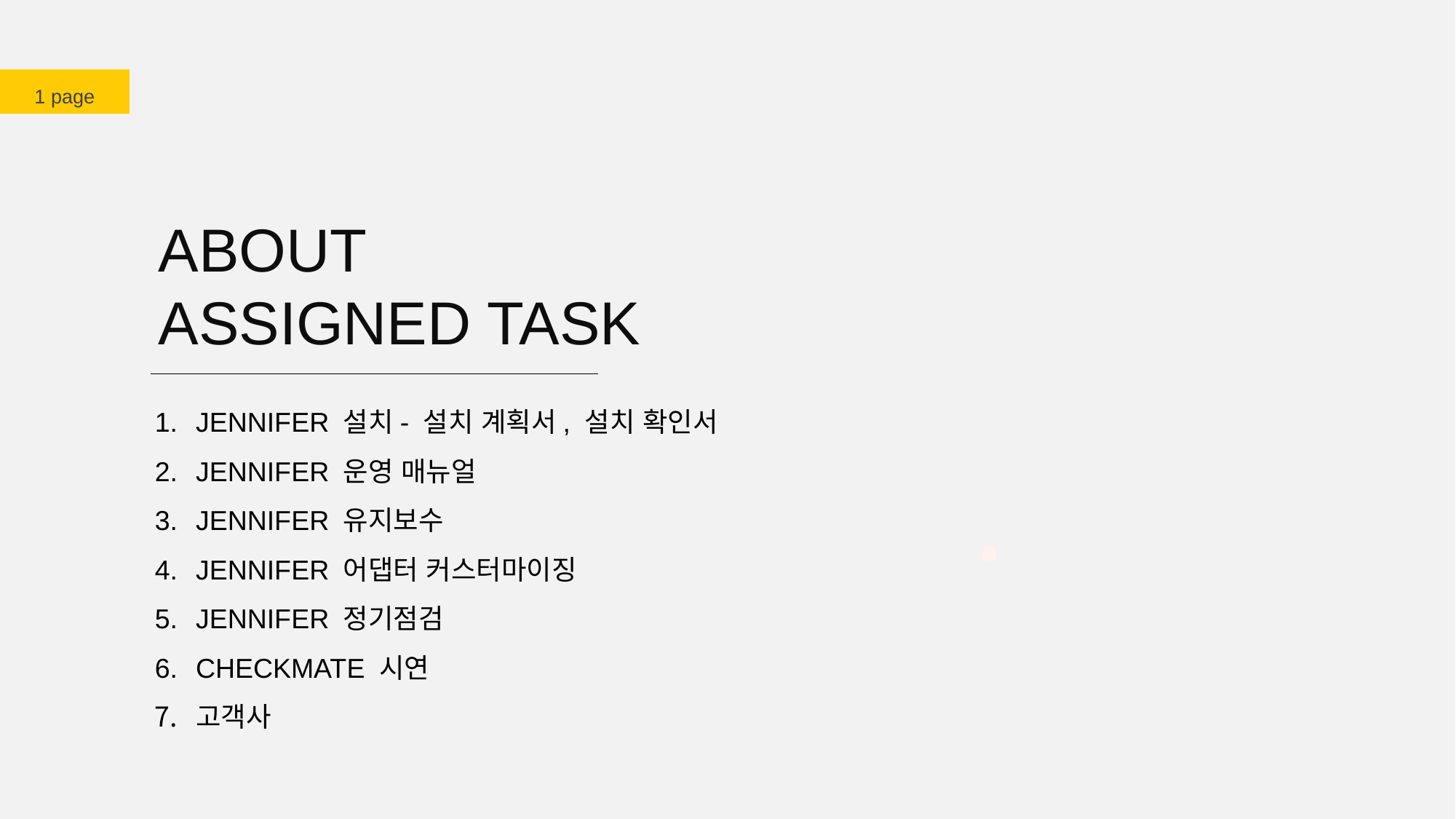

1 page

ABOUT
ASSIGNED TASK
JENNIFER 설치- 설치 계획서, 설치 확인서
JENNIFER 운영 매뉴얼
JENNIFER 유지보수
JENNIFER 어댑터 커스터마이징
JENNIFER 정기점검
CHECKMATE 시연
고객사